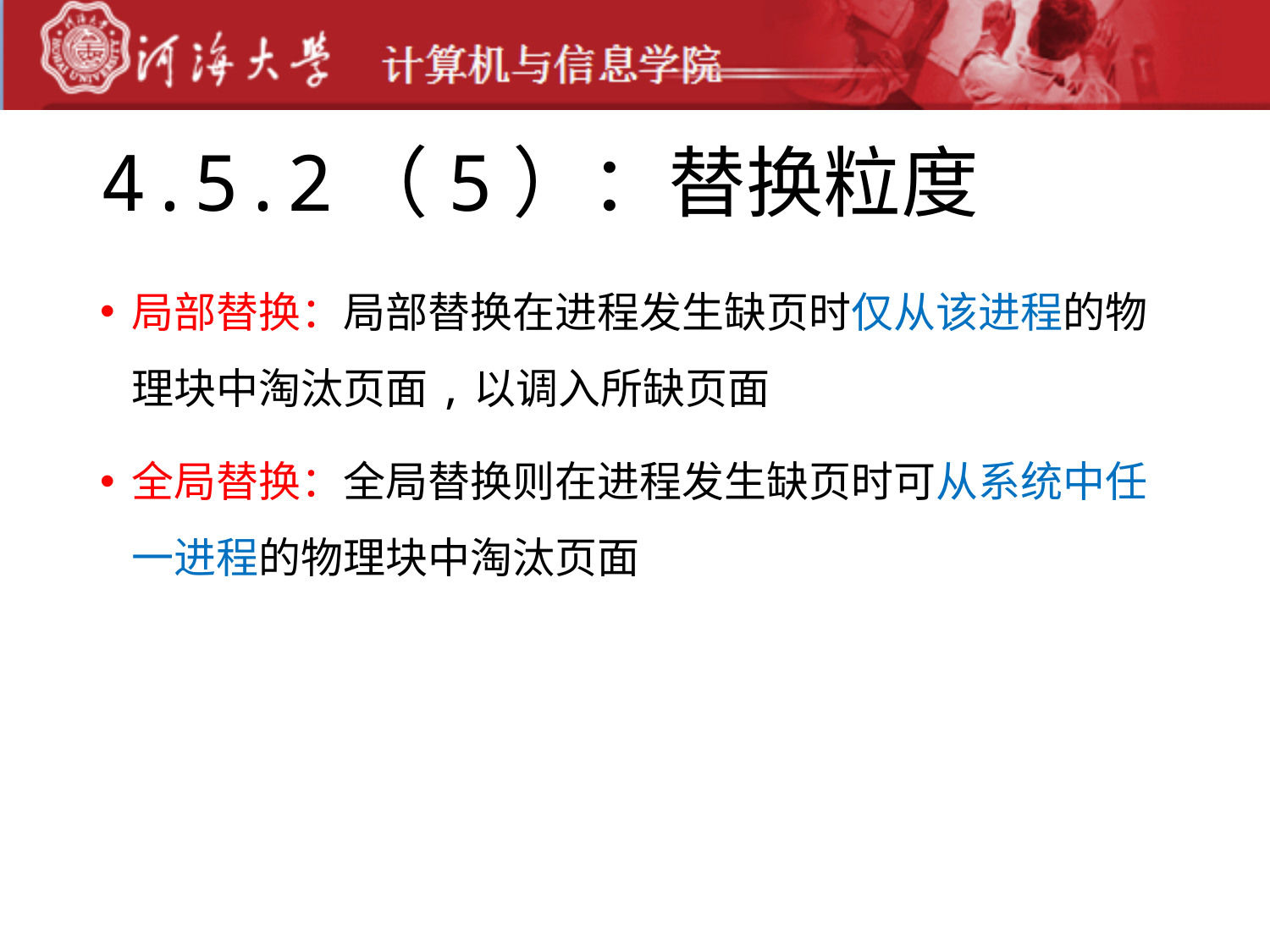

# 4.5.2（5）：替换粒度
局部替换：局部替换在进程发生缺页时仅从该进程的物理块中淘汰页面,以调入所缺页面
全局替换：全局替换则在进程发生缺页时可从系统中任一进程的物理块中淘汰页面